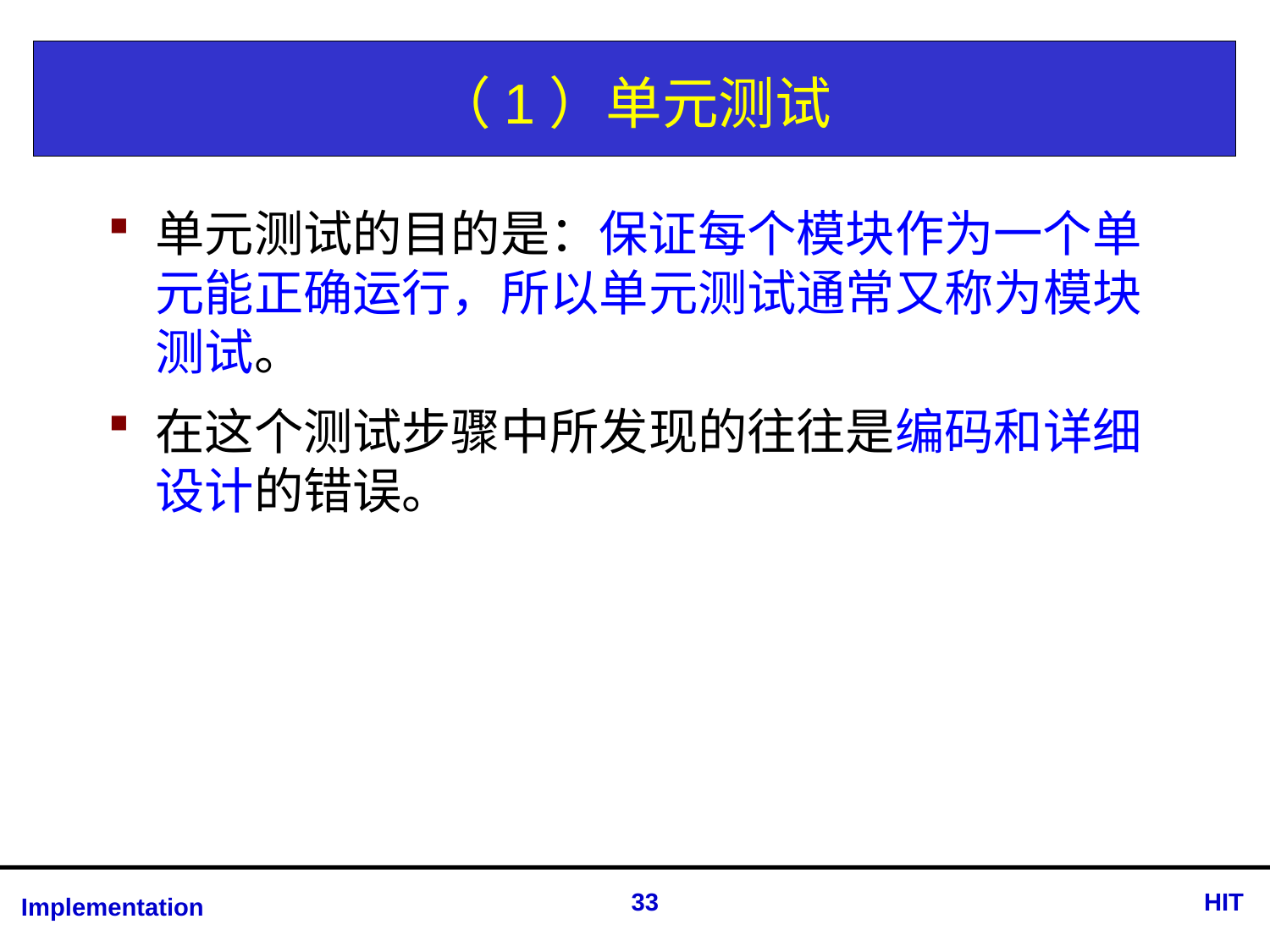

# （1）单元测试
单元测试的目的是：保证每个模块作为一个单元能正确运行，所以单元测试通常又称为模块测试。
在这个测试步骤中所发现的往往是编码和详细设计的错误。